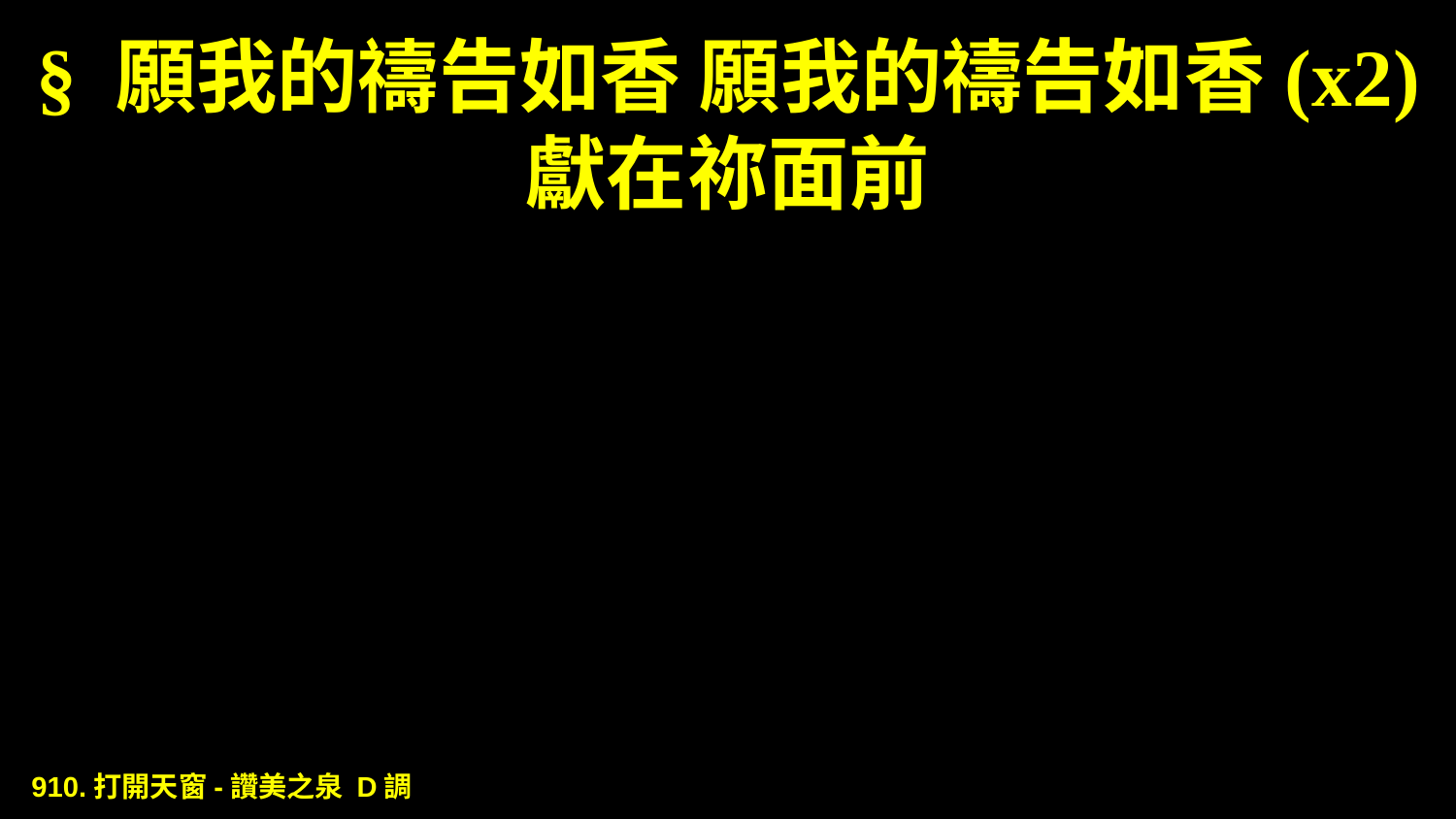

# § 願我的禱告如香 願我的禱告如香(x2) 獻在祢面前
910.打開天窗-讚美之泉 D調